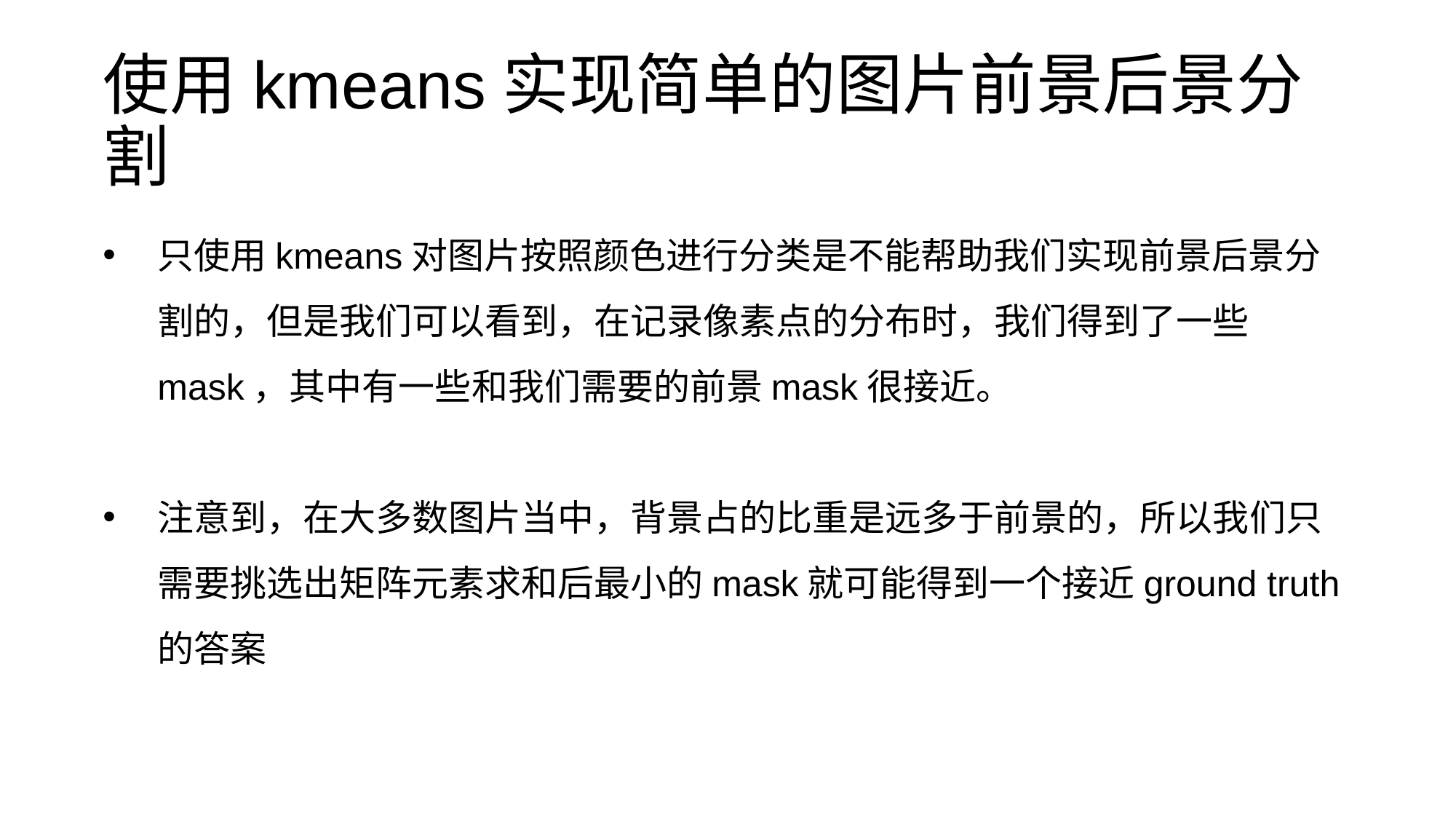

# 使用kmeans实现简单的图片前景后景分割
只使用kmeans对图片按照颜色进行分类是不能帮助我们实现前景后景分割的，但是我们可以看到，在记录像素点的分布时，我们得到了一些mask，其中有一些和我们需要的前景mask很接近。

注意到，在大多数图片当中，背景占的比重是远多于前景的，所以我们只需要挑选出矩阵元素求和后最小的mask就可能得到一个接近ground truth的答案